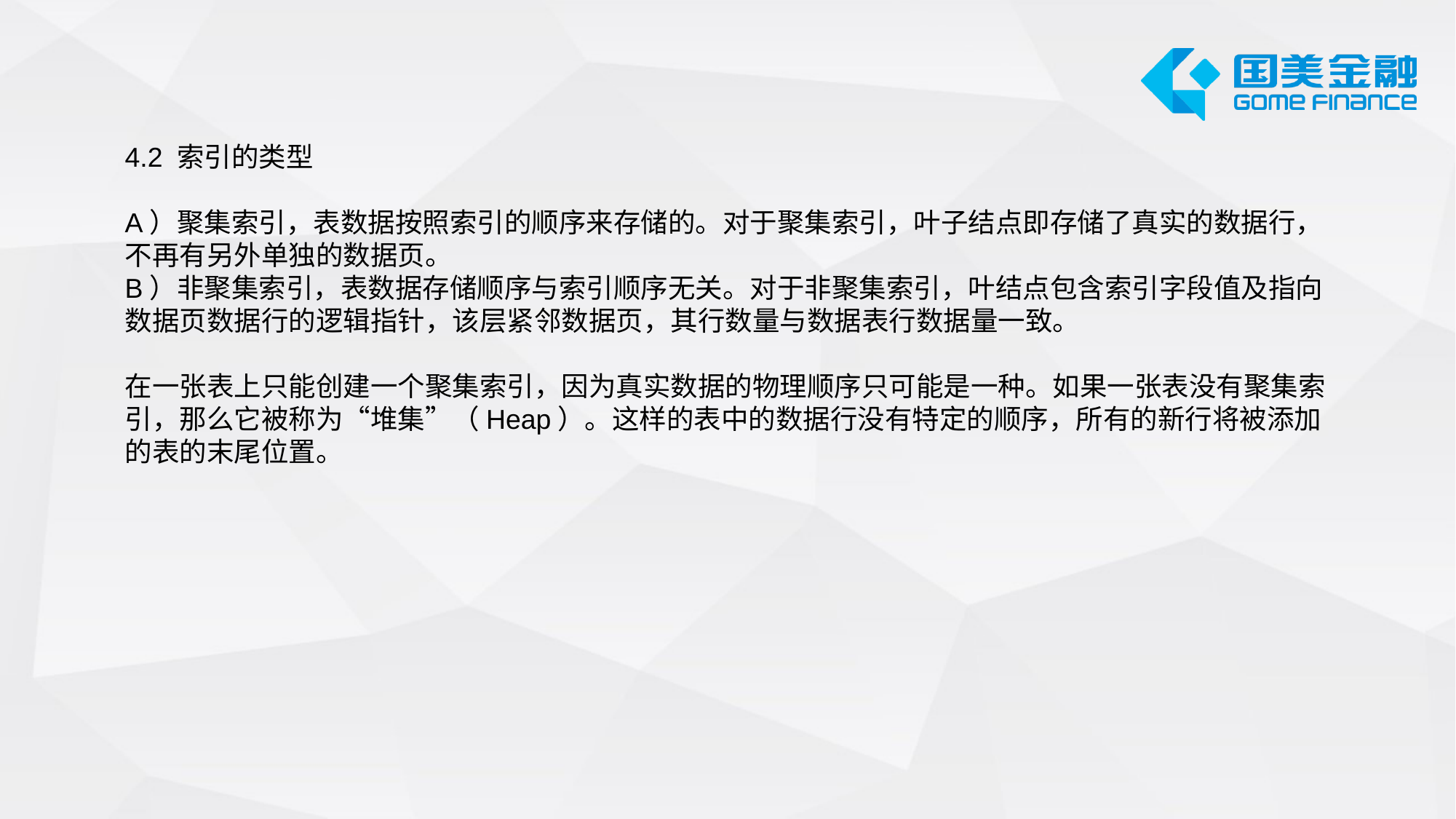

4.2 索引的类型

A）聚集索引，表数据按照索引的顺序来存储的。对于聚集索引，叶子结点即存储了真实的数据行，不再有另外单独的数据页。
B）非聚集索引，表数据存储顺序与索引顺序无关。对于非聚集索引，叶结点包含索引字段值及指向数据页数据行的逻辑指针，该层紧邻数据页，其行数量与数据表行数据量一致。

在一张表上只能创建一个聚集索引，因为真实数据的物理顺序只可能是一种。如果一张表没有聚集索引，那么它被称为“堆集”（Heap）。这样的表中的数据行没有特定的顺序，所有的新行将被添加的表的末尾位置。